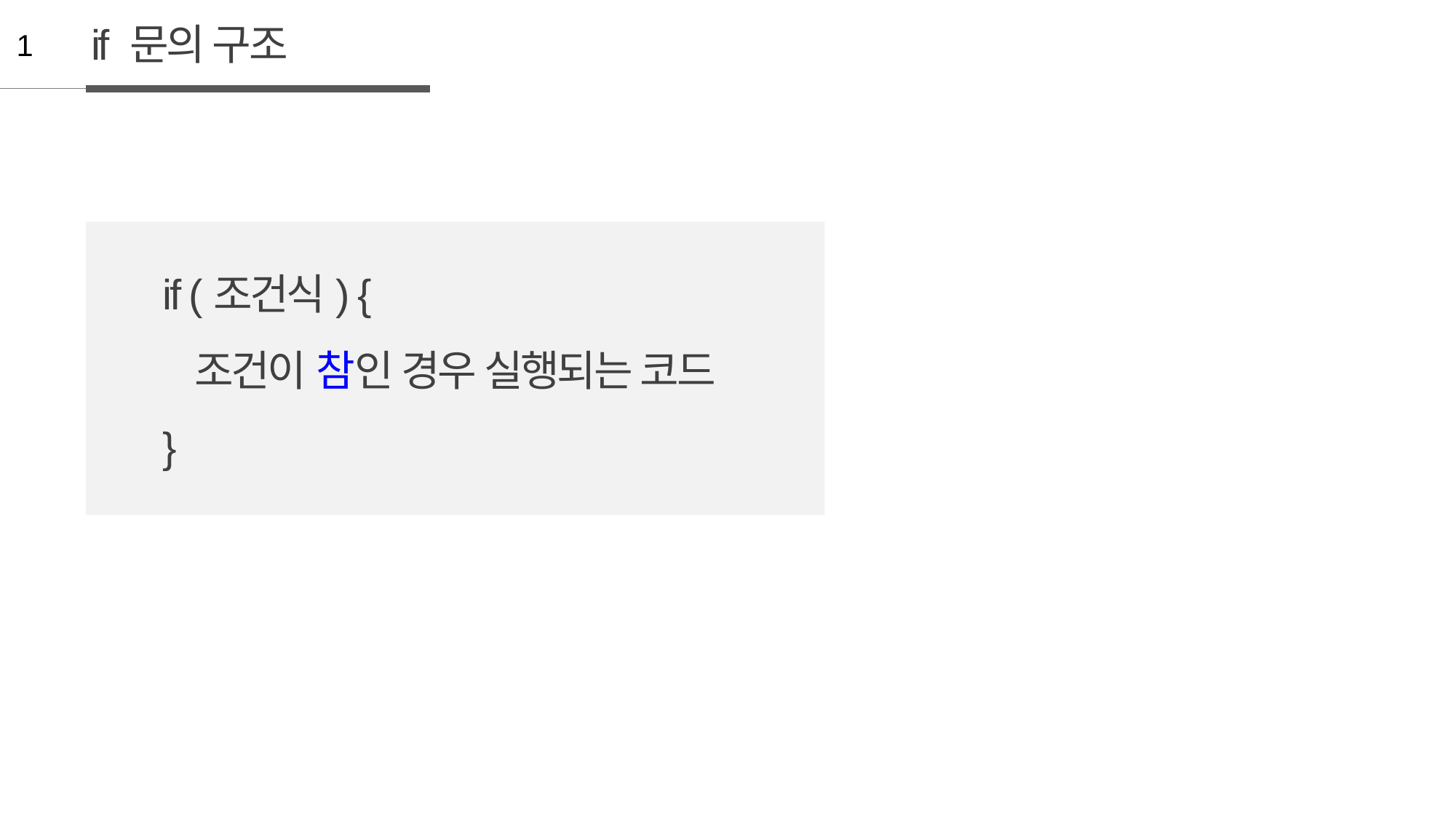

if 문의 구조
1

if (조건식) {
  조건이 참인 경우 실행되는 코드
}